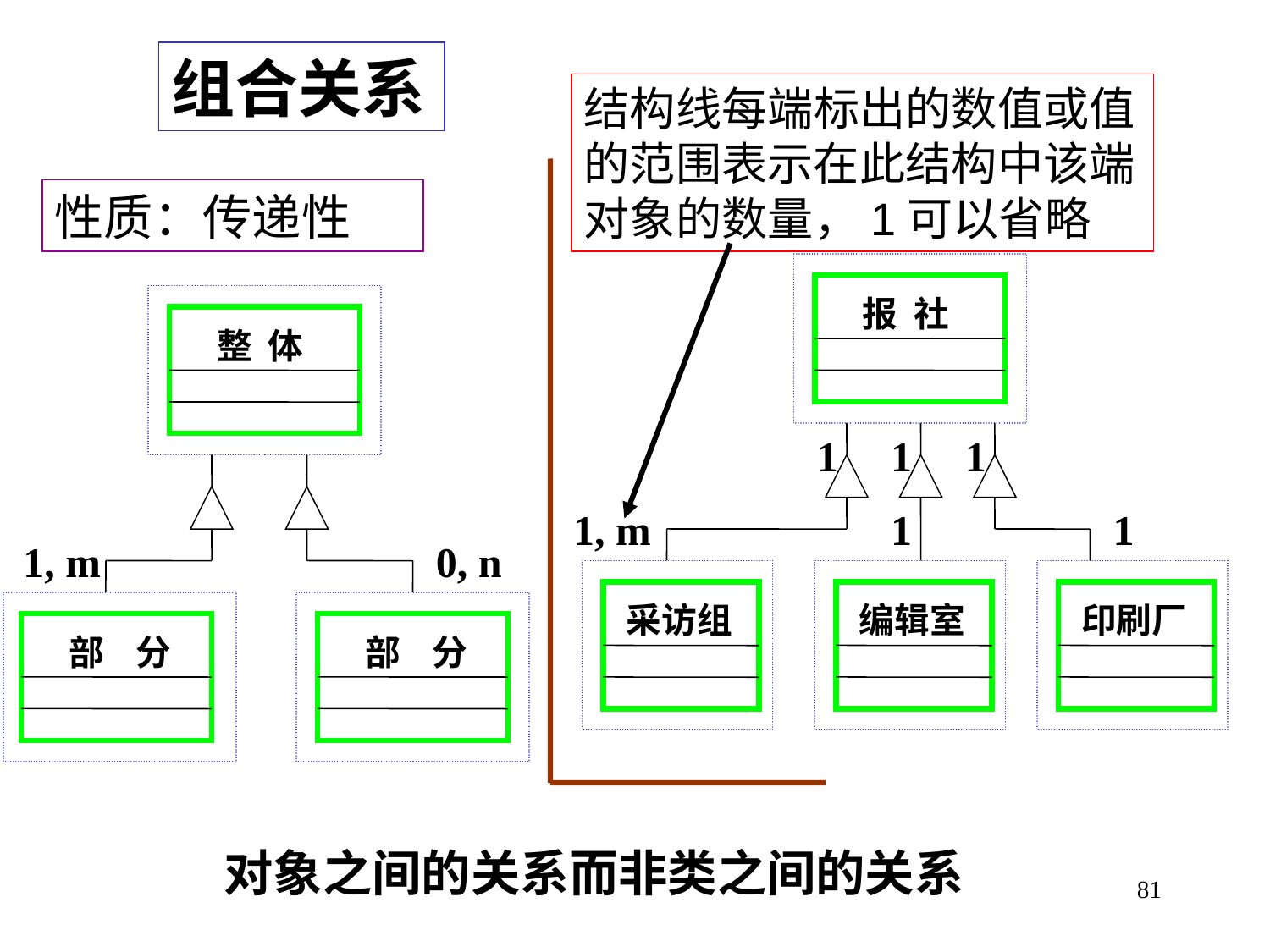

组合关系
结构线每端标出的数值或值的范围表示在此结构中该端对象的数量，1可以省略

  报  社

  整  体

1

1

1

1, m

1

1

0, n

采访组
编辑室
印刷厂

  部    分
  部    分

1, m

性质：传递性
对象之间的关系而非类之间的关系
81